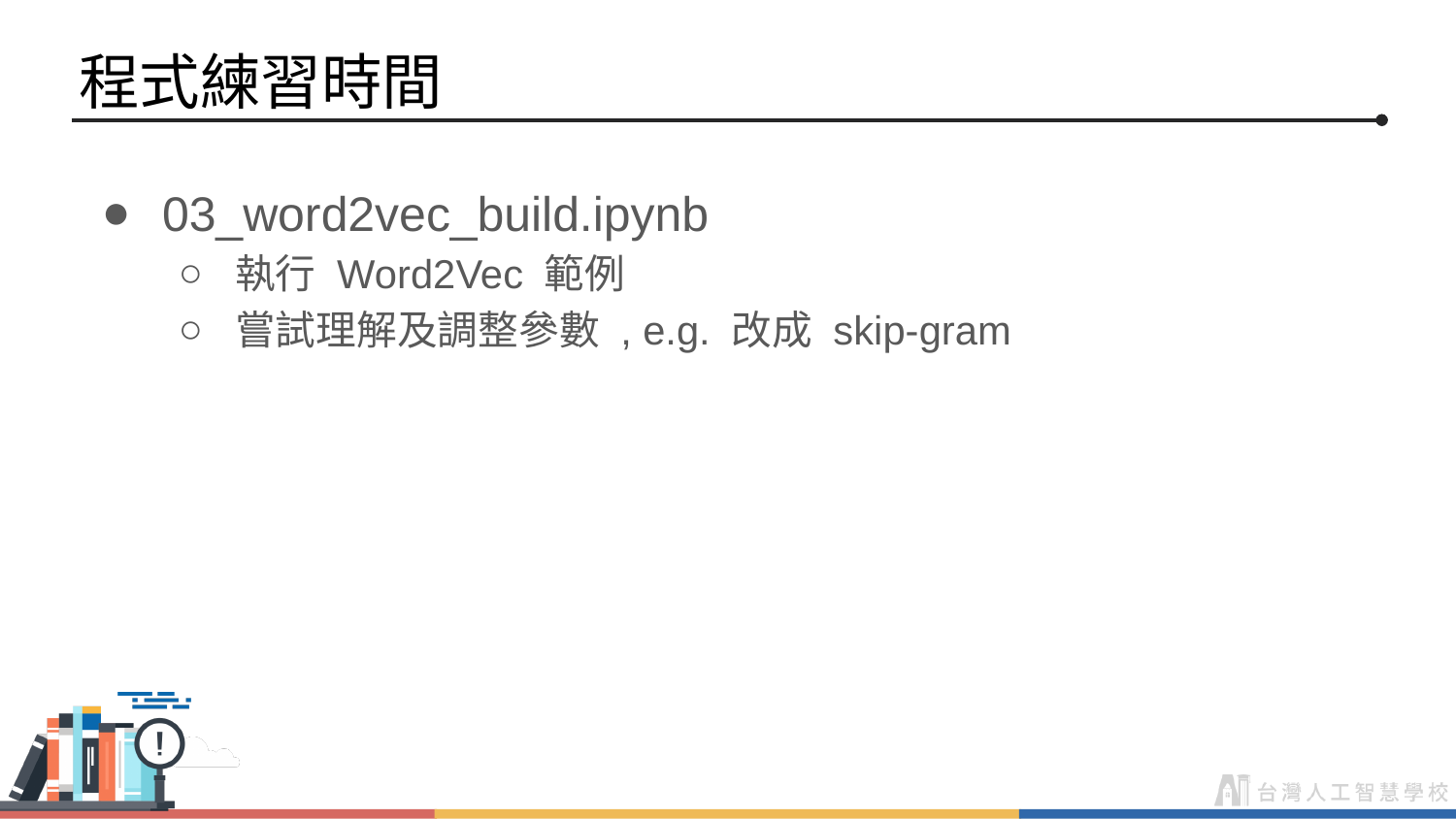

# 程式練習時間
03_word2vec_build.ipynb
執行 Word2Vec 範例
嘗試理解及調整參數 , e.g. 改成 skip-gram